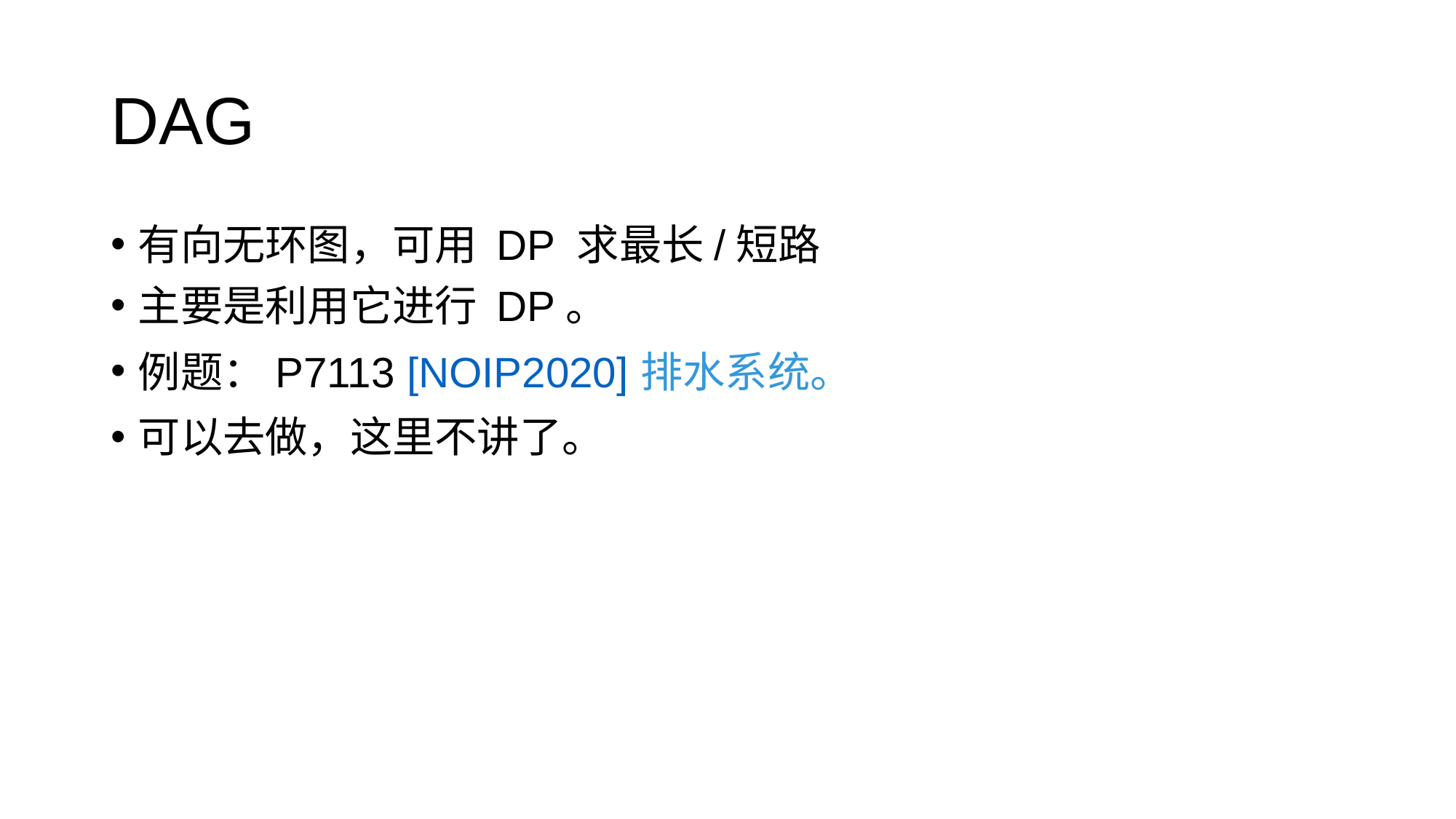

# DAG
有向无环图，可用 DP 求最长/短路
主要是利用它进行 DP。
例题：P7113 [NOIP2020] 排水系统。
可以去做，这里不讲了。